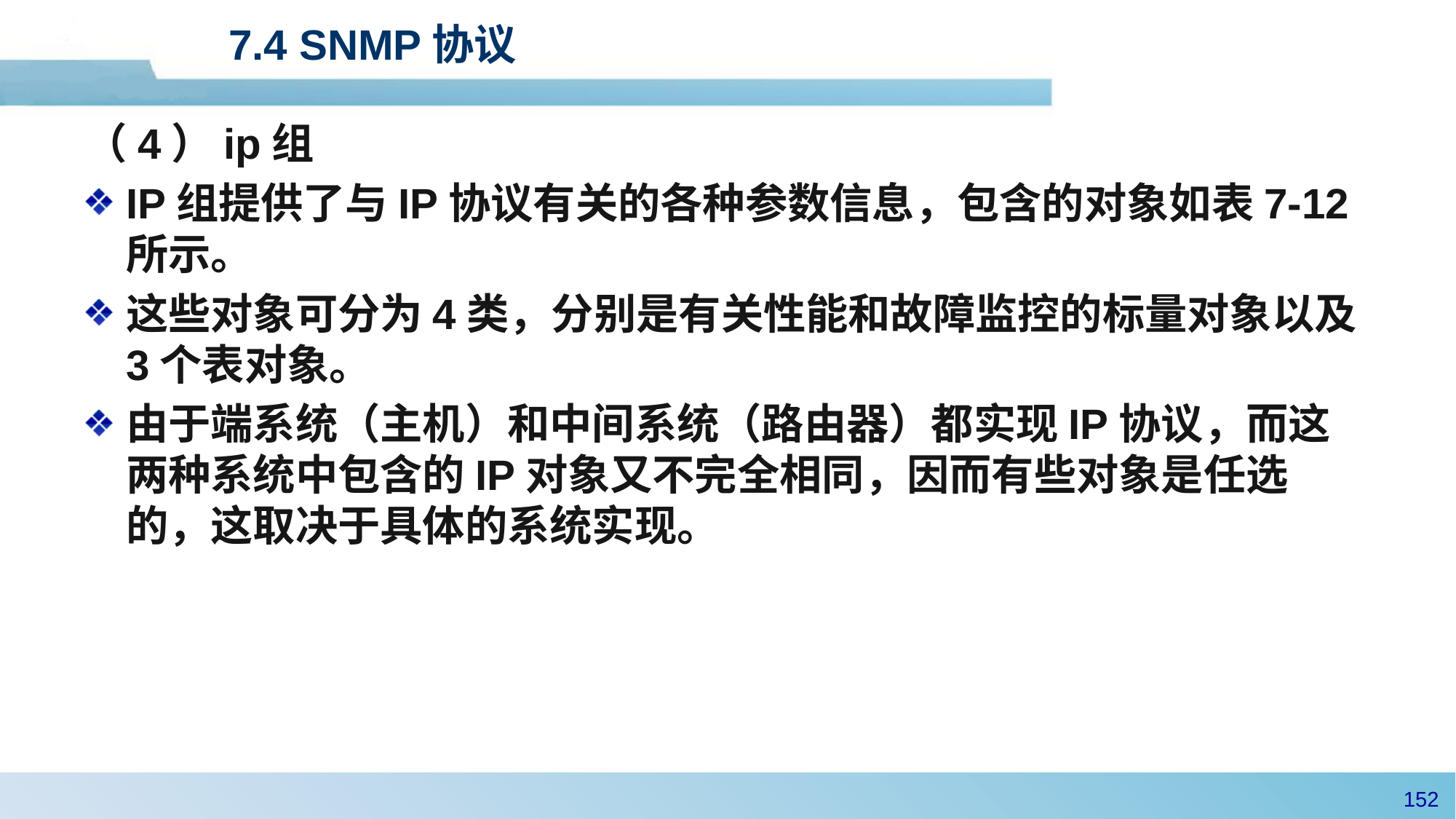

# 7.4 SNMP协议
（4）ip组
IP组提供了与IP协议有关的各种参数信息，包含的对象如表7-12所示。
这些对象可分为4类，分别是有关性能和故障监控的标量对象以及3个表对象。
由于端系统（主机）和中间系统（路由器）都实现IP协议，而这两种系统中包含的IP对象又不完全相同，因而有些对象是任选的，这取决于具体的系统实现。
152